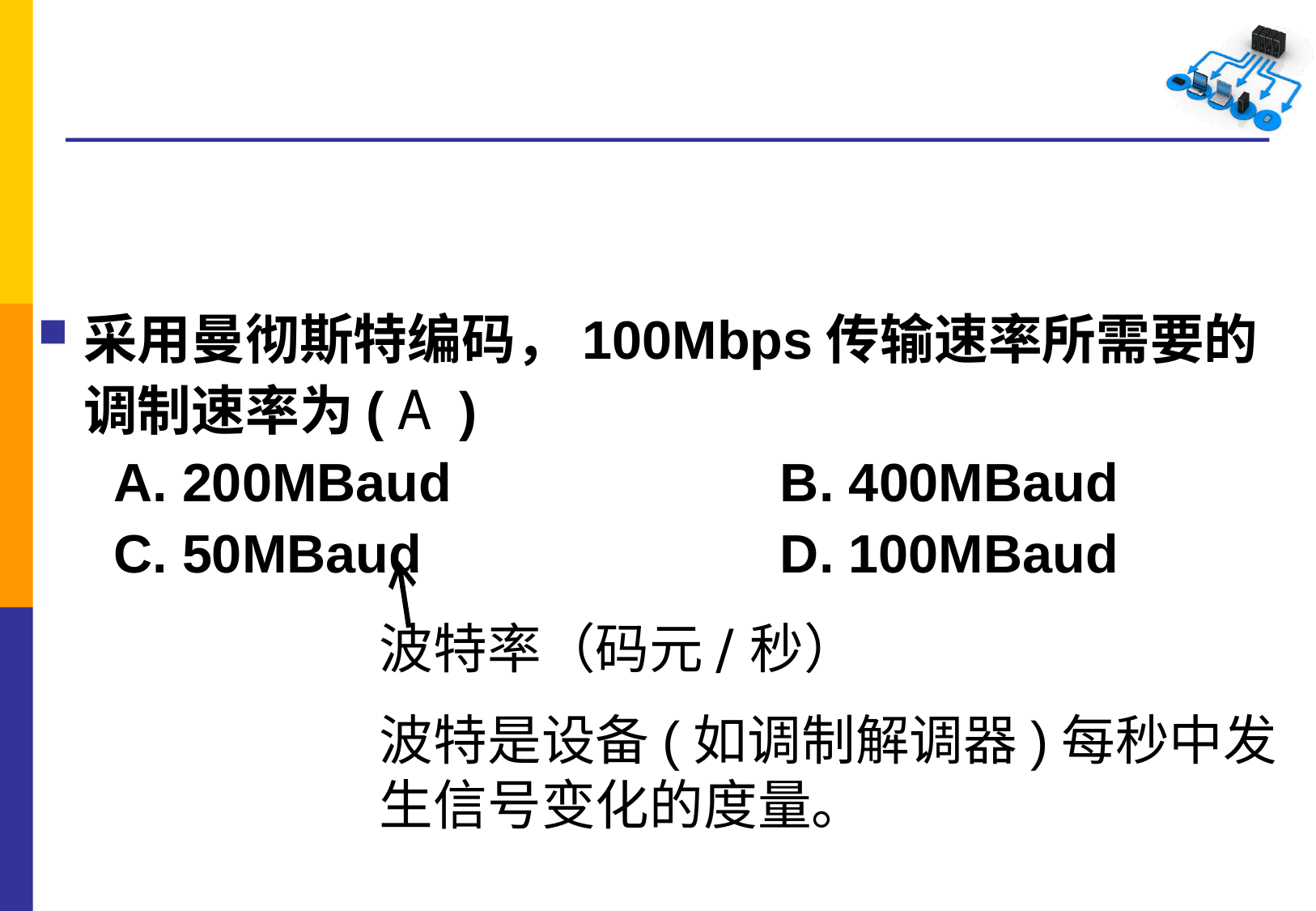

#
采用曼彻斯特编码，100Mbps传输速率所需要的调制速率为(     )
  A. 200MBaud                      B. 400MBaud
  C. 50MBaud                        D. 100MBaud
A

波特率（码元/秒）
波特是设备(如调制解调器)每秒中发生信号变化的度量。